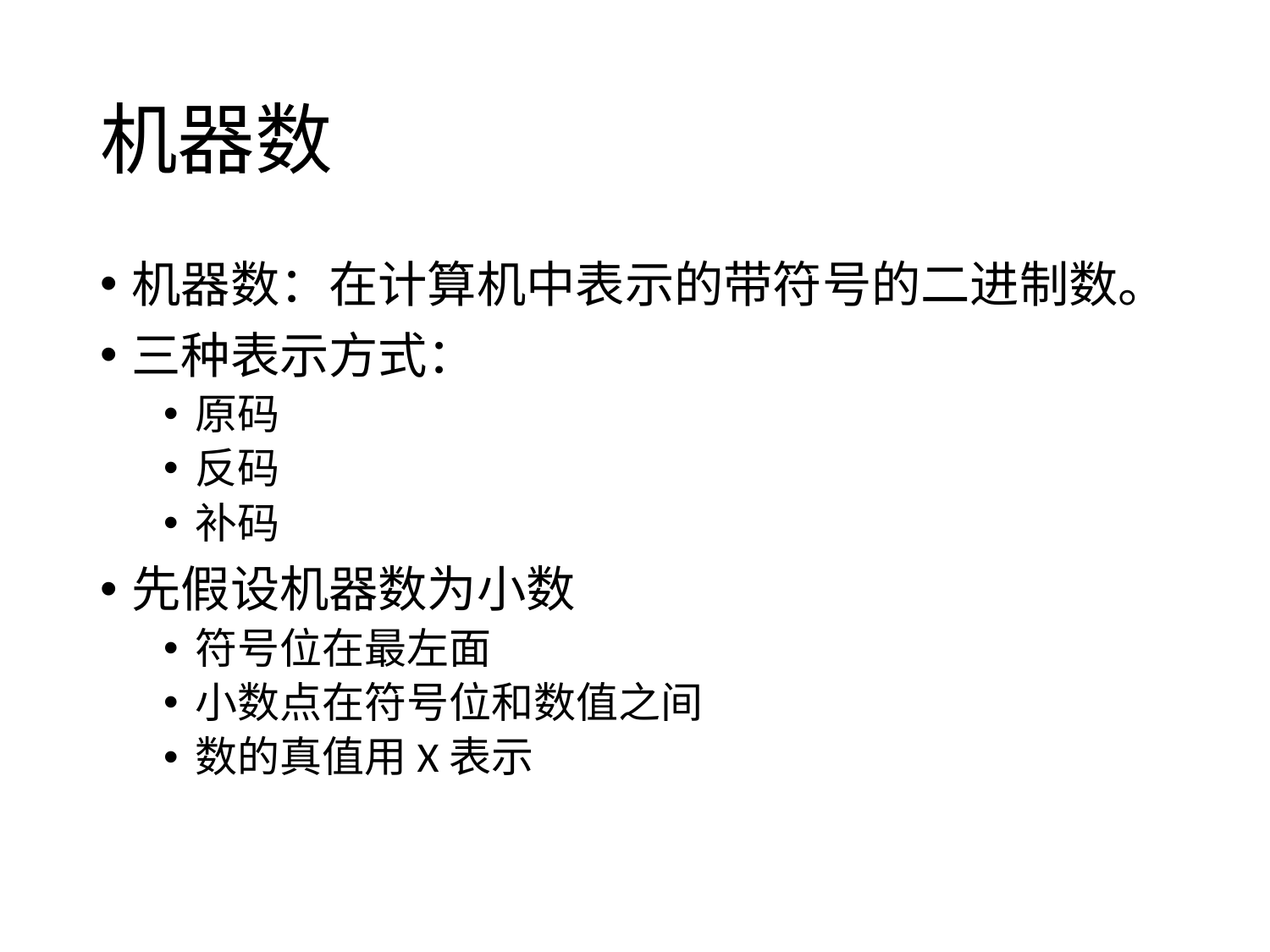

# 机器数
机器数：在计算机中表示的带符号的二进制数。
三种表示方式：
原码
反码
补码
先假设机器数为小数
符号位在最左面
小数点在符号位和数值之间
数的真值用X表示